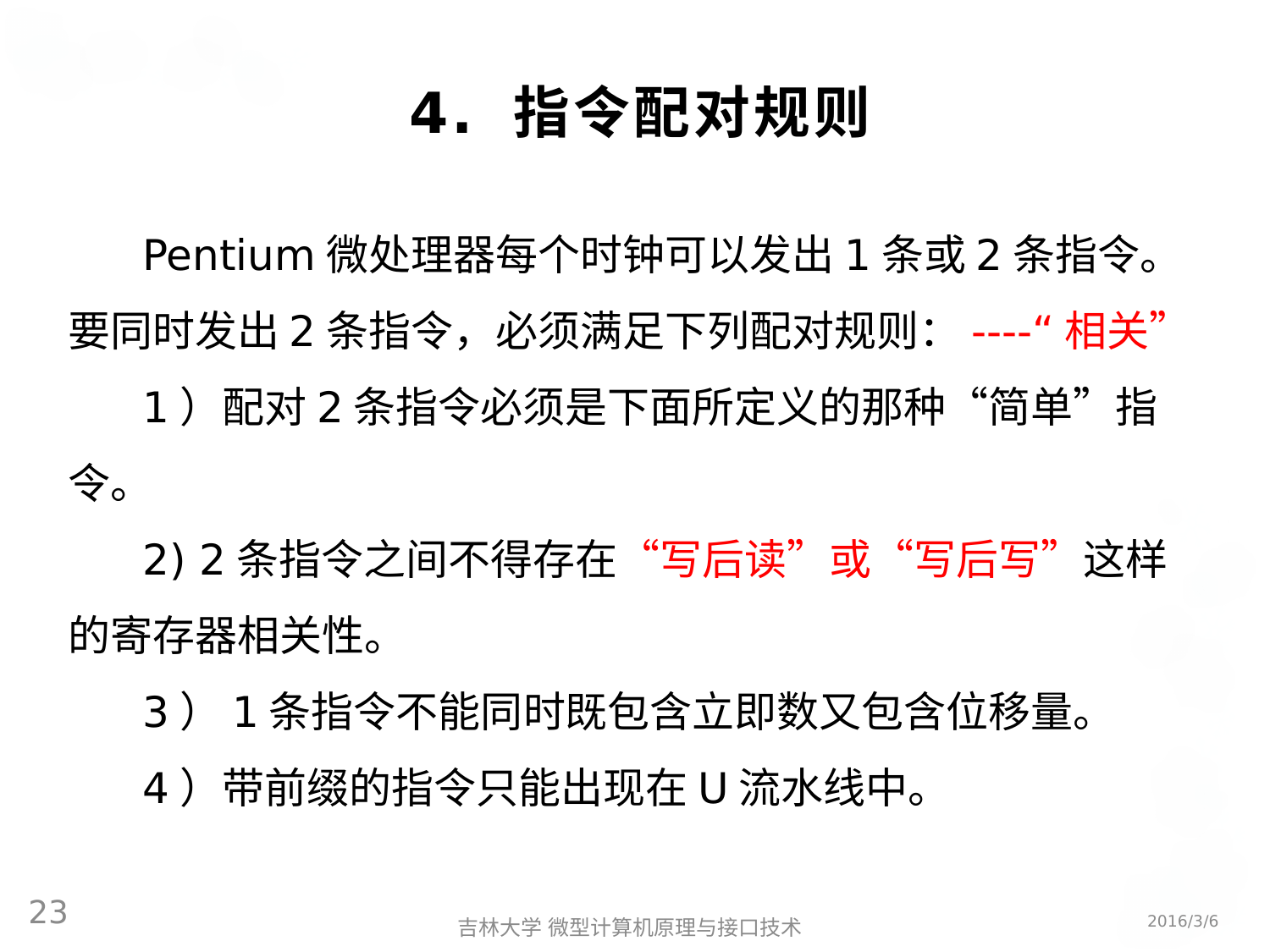

# 4. 指令配对规则
Pentium微处理器每个时钟可以发出1条或2条指令。要同时发出2条指令，必须满足下列配对规则：----“相关”
1）配对2条指令必须是下面所定义的那种“简单”指令。
2) 2条指令之间不得存在“写后读”或“写后写”这样的寄存器相关性。
3）1条指令不能同时既包含立即数又包含位移量。
4）带前缀的指令只能出现在U流水线中。
23
2016/3/6
吉林大学 微型计算机原理与接口技术